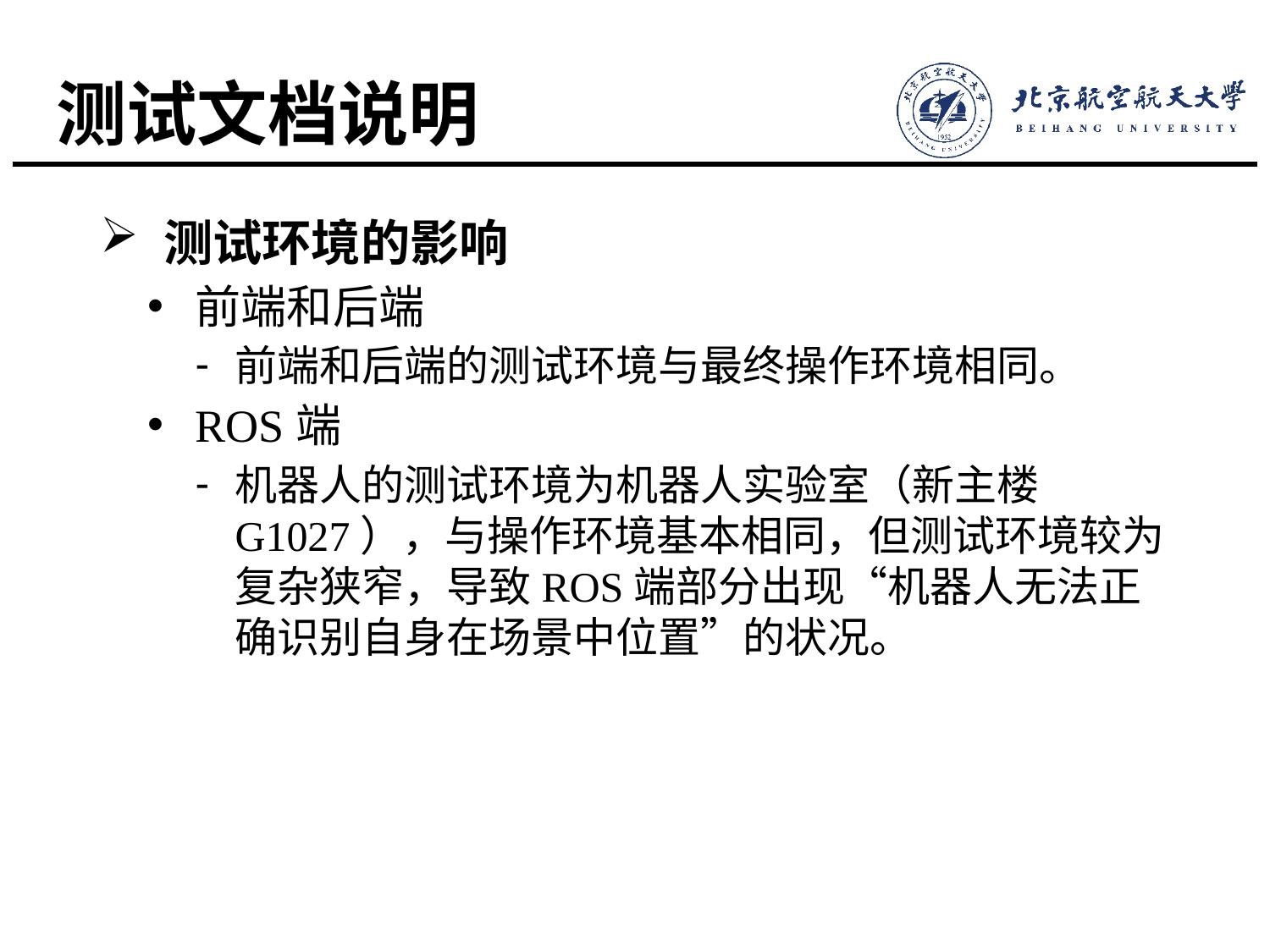

# 测试文档说明
测试环境的影响
前端和后端
前端和后端的测试环境与最终操作环境相同。
ROS端
机器人的测试环境为机器人实验室（新主楼G1027），与操作环境基本相同，但测试环境较为复杂狭窄，导致ROS端部分出现“机器人无法正确识别自身在场景中位置”的状况。

25